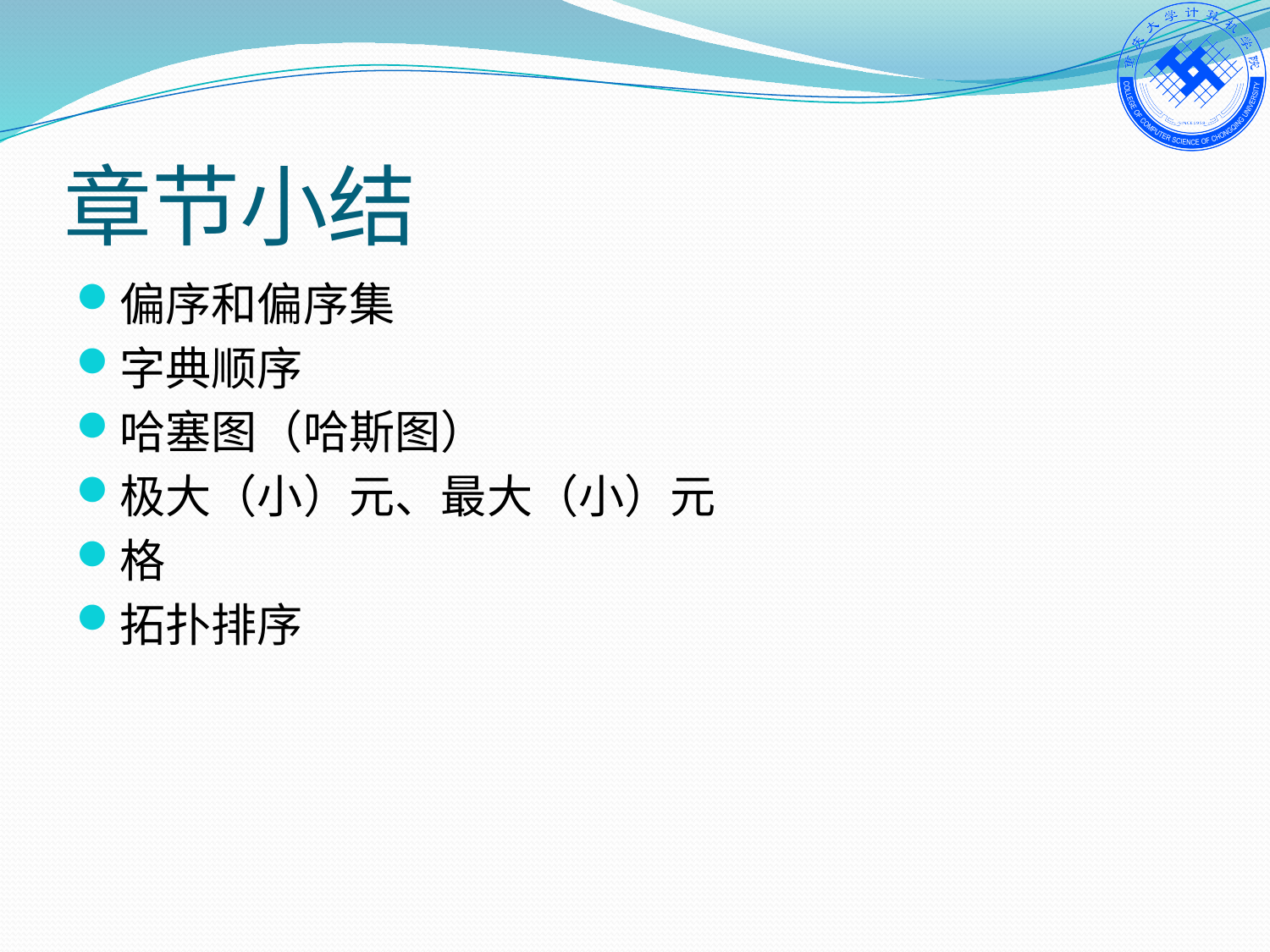

# 章节小结
偏序和偏序集
字典顺序
哈塞图（哈斯图）
极大（小）元、最大（小）元
格
拓扑排序